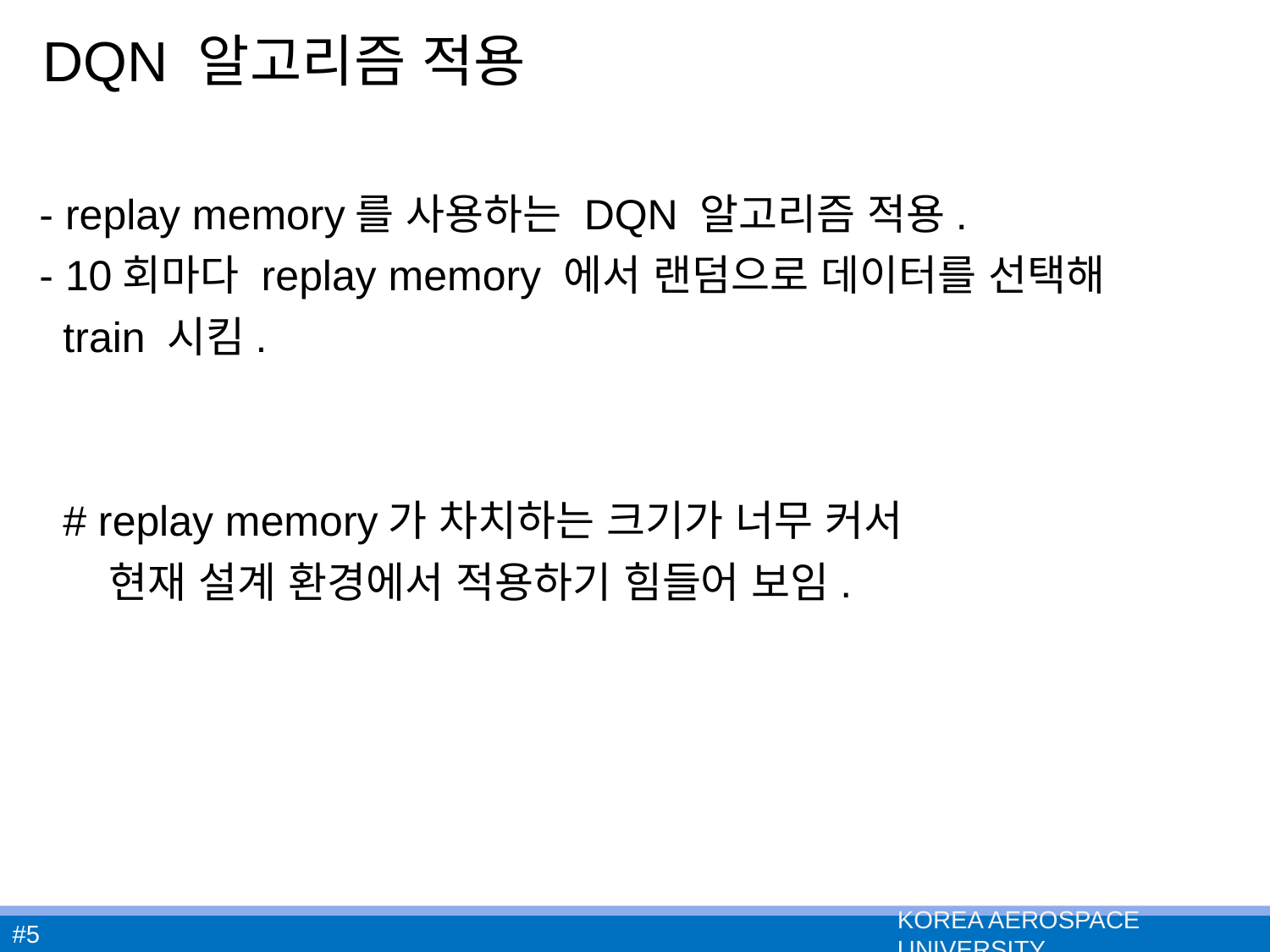

# DQN 알고리즘 적용

 - replay memory를 사용하는 DQN 알고리즘 적용.
 - 10회마다 replay memory 에서 랜덤으로 데이터를 선택해
   train 시킴.

   # replay memory가 차치하는 크기가 너무 커서
      현재 설계 환경에서 적용하기 힘들어 보임.
#5